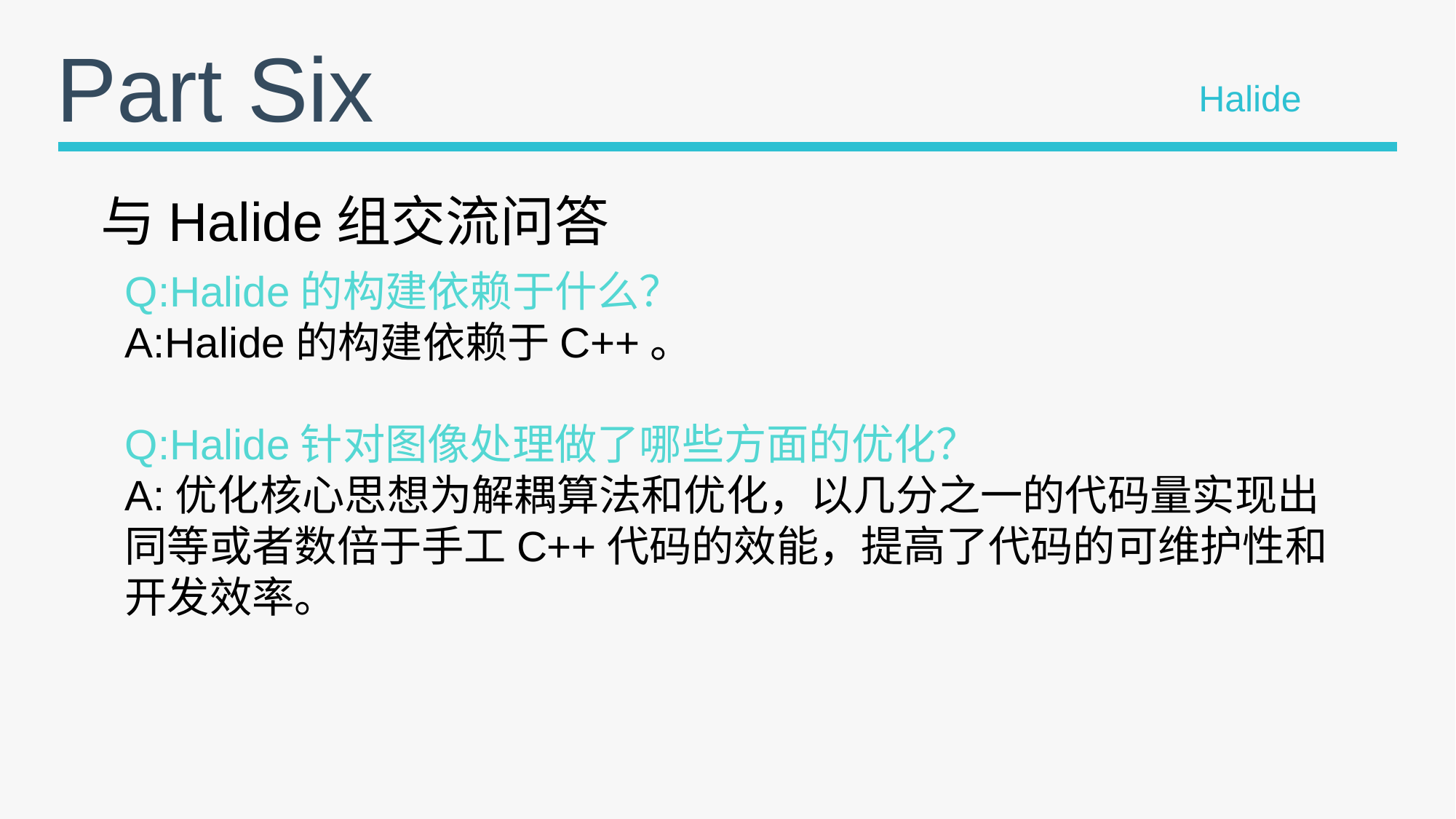

Part Six
Halide
与Halide组交流问答
Q:Halide的构建依赖于什么？
A:Halide的构建依赖于C++。

Q:Halide针对图像处理做了哪些方面的优化？
A:优化核心思想为解耦算法和优化，以几分之一的代码量实现出同等或者数倍于手工C++代码的效能，提高了代码的可维护性和开发效率。